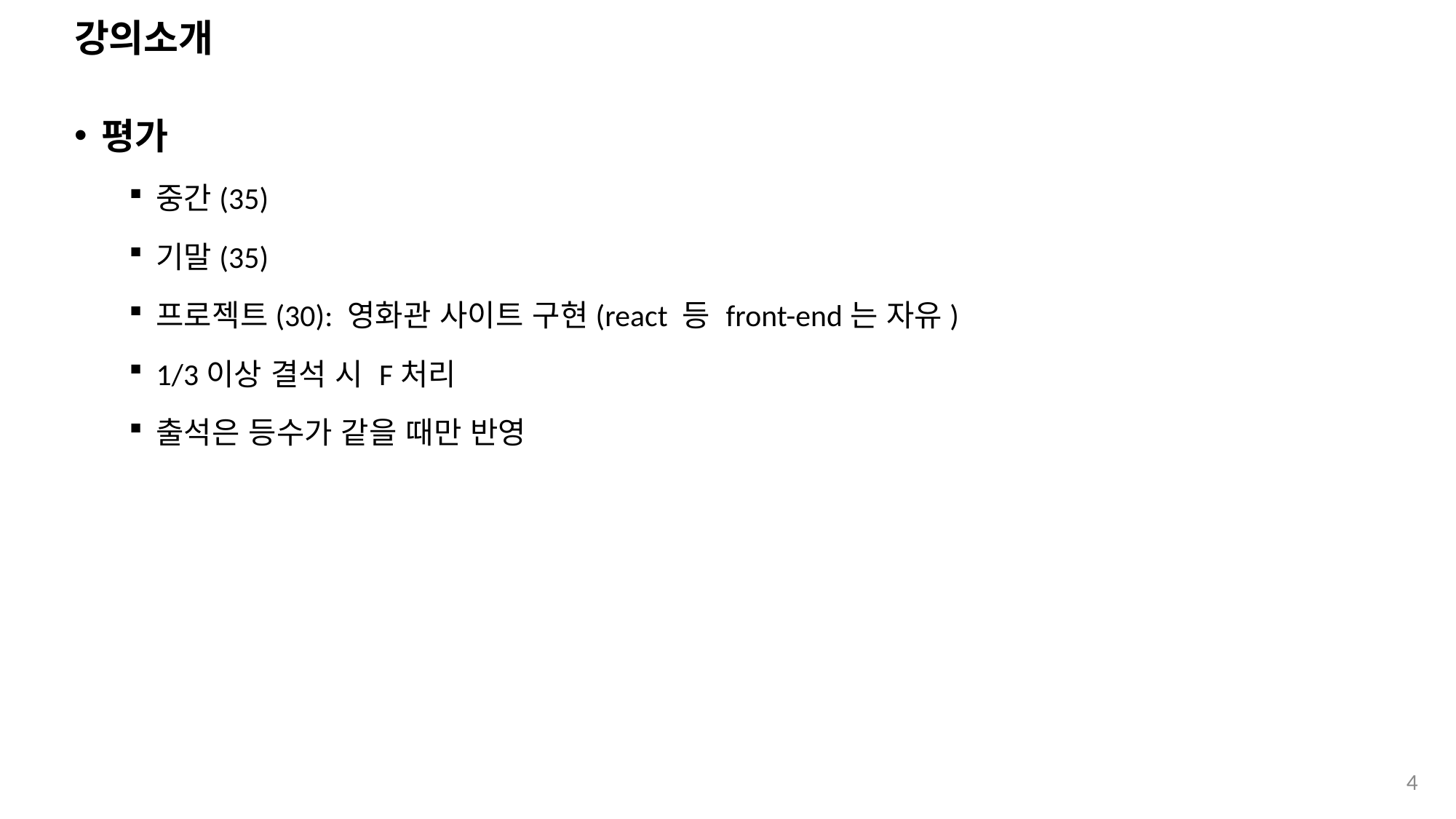

# 강의소개
평가
중간(35)
기말(35)
프로젝트(30): 영화관 사이트 구현(react 등 front-end는 자유)
1/3이상 결석 시 F처리
출석은 등수가 같을 때만 반영

4